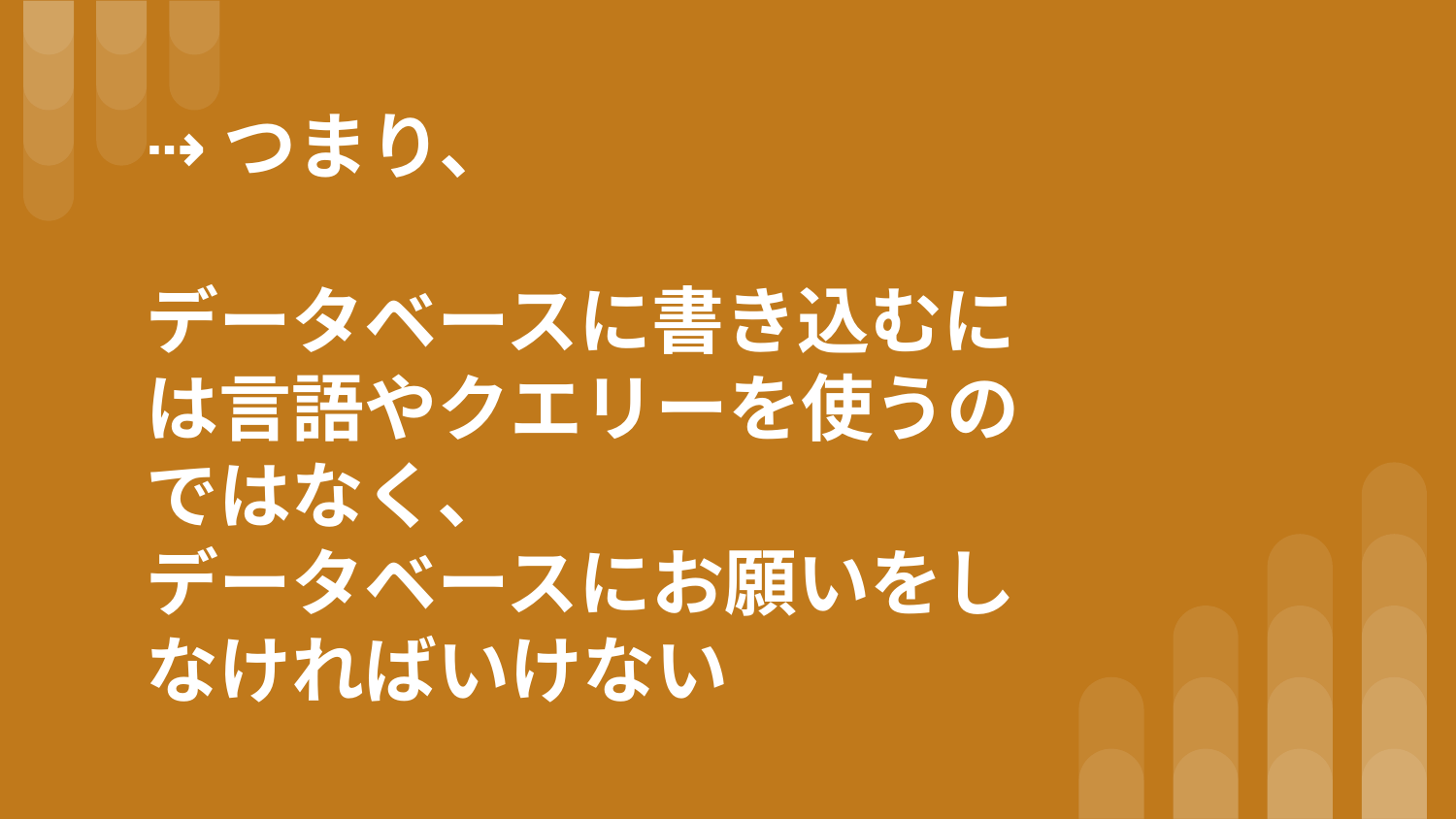

# ⇢つまり、

データベースに書き込むには言語やクエリーを使うのではなく、
データベースにお願いをしなければいけない